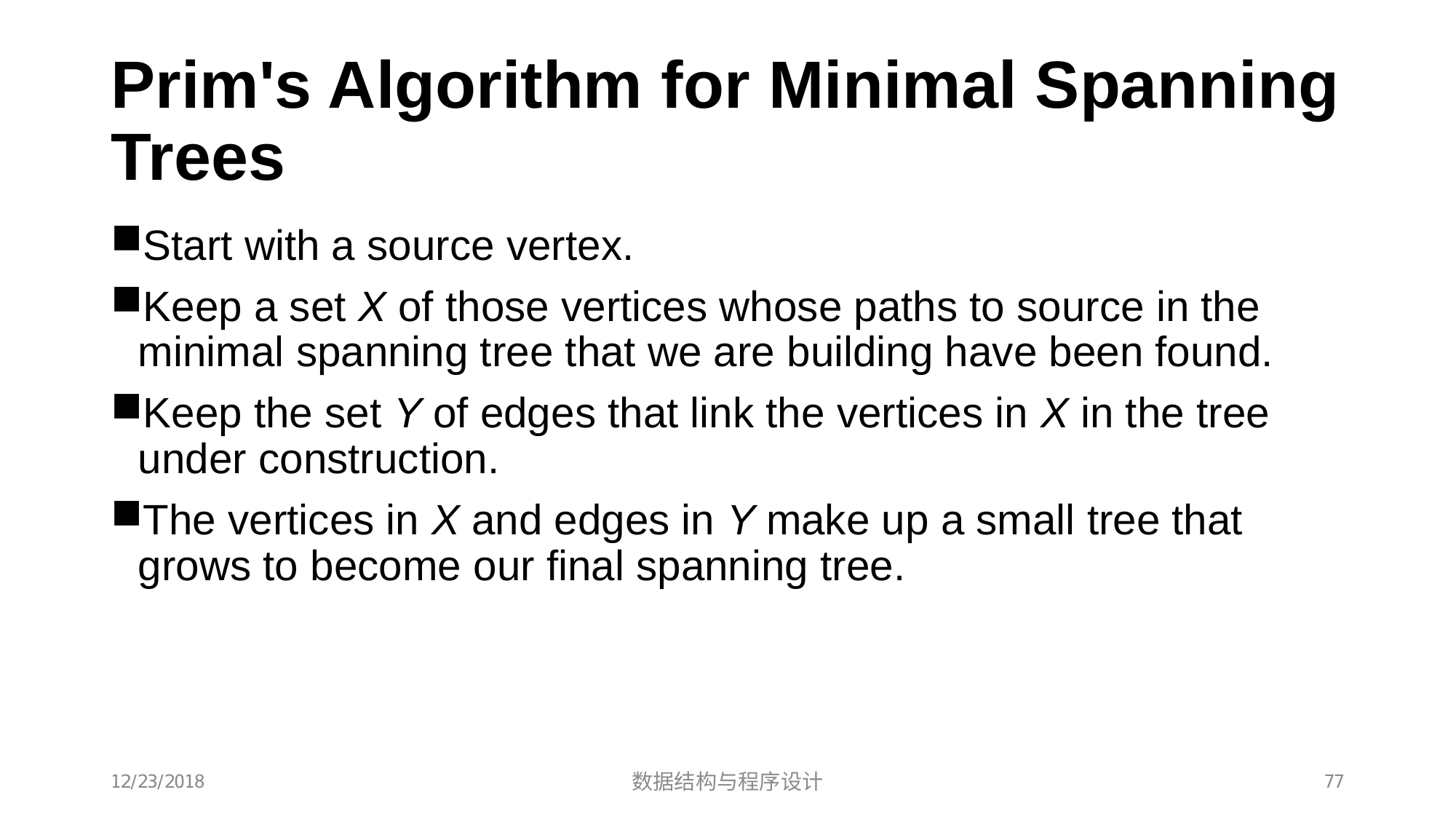

# Prim's Algorithm for Minimal Spanning Trees
Start with a source vertex.
Keep a set X of those vertices whose paths to source in the minimal spanning tree that we are building have been found.
Keep the set Y of edges that link the vertices in X in the tree under construction.
The vertices in X and edges in Y make up a small tree that grows to become our final spanning tree.

12/23/2018
数据结构与程序设计
77